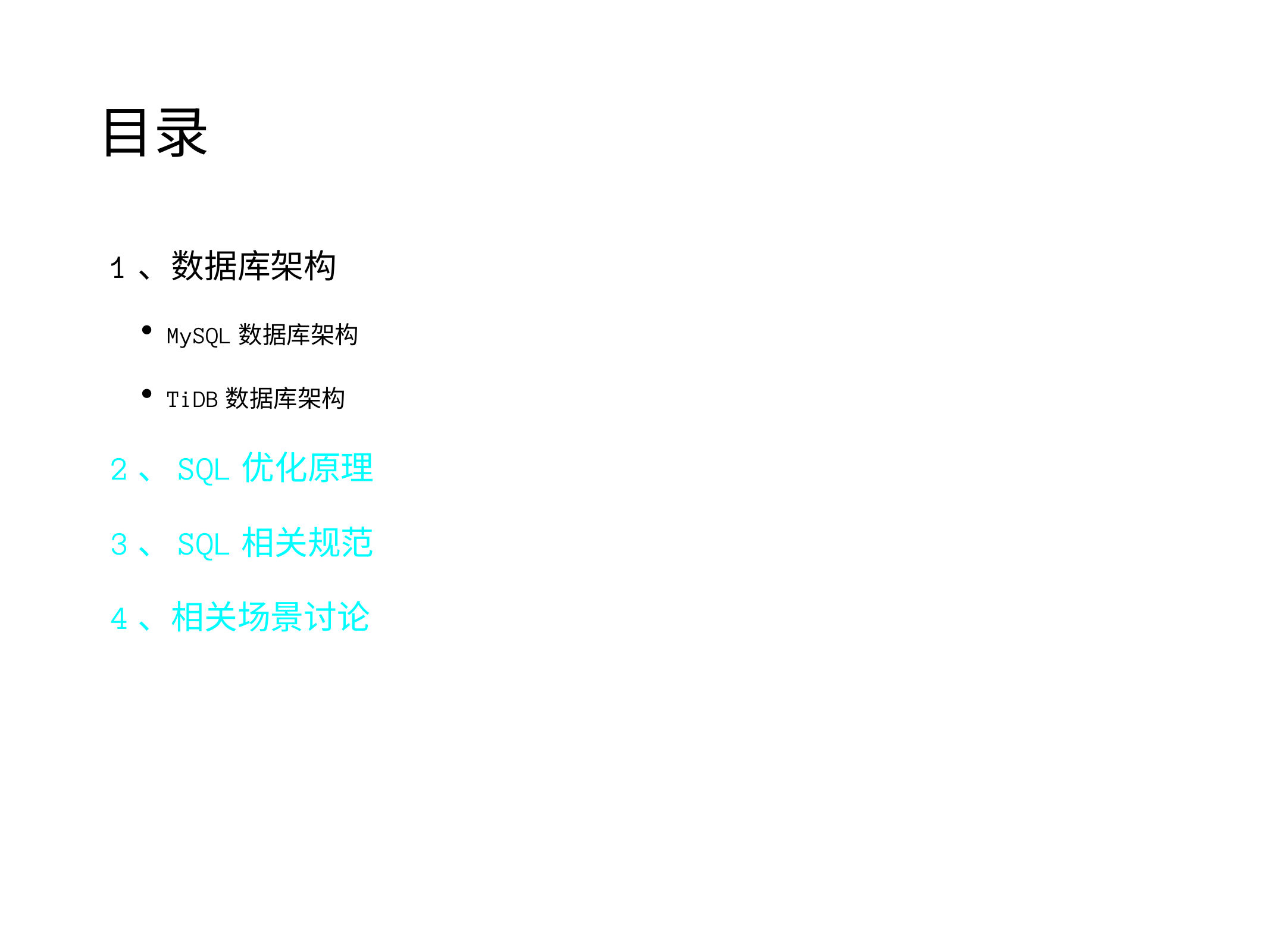

# 目录

1、数据库架构
MySQL数据库架构
TiDB数据库架构
2、SQL优化原理
3、SQL相关规范
4、相关场景讨论